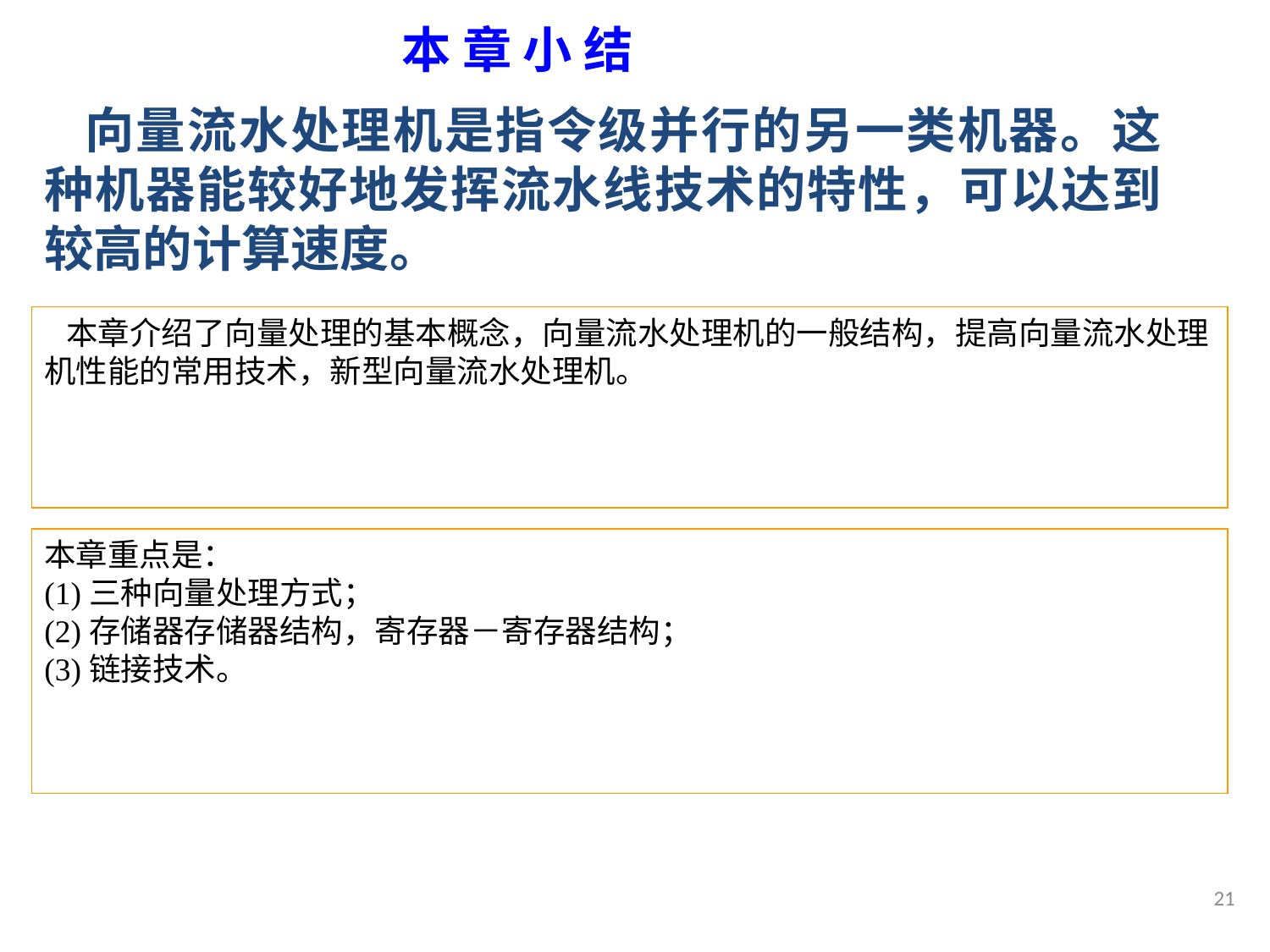

# 本 章 小 结
  向量流水处理机是指令级并行的另一类机器。这种机器能较好地发挥流水线技术的特性，可以达到较高的计算速度。
  本章介绍了向量处理的基本概念，向量流水处理机的一般结构，提高向量流水处理机性能的常用技术，新型向量流水处理机。
本章重点是：
(1)三种向量处理方式；
(2)存储器存储器结构，寄存器－寄存器结构；
(3)链接技术。
21